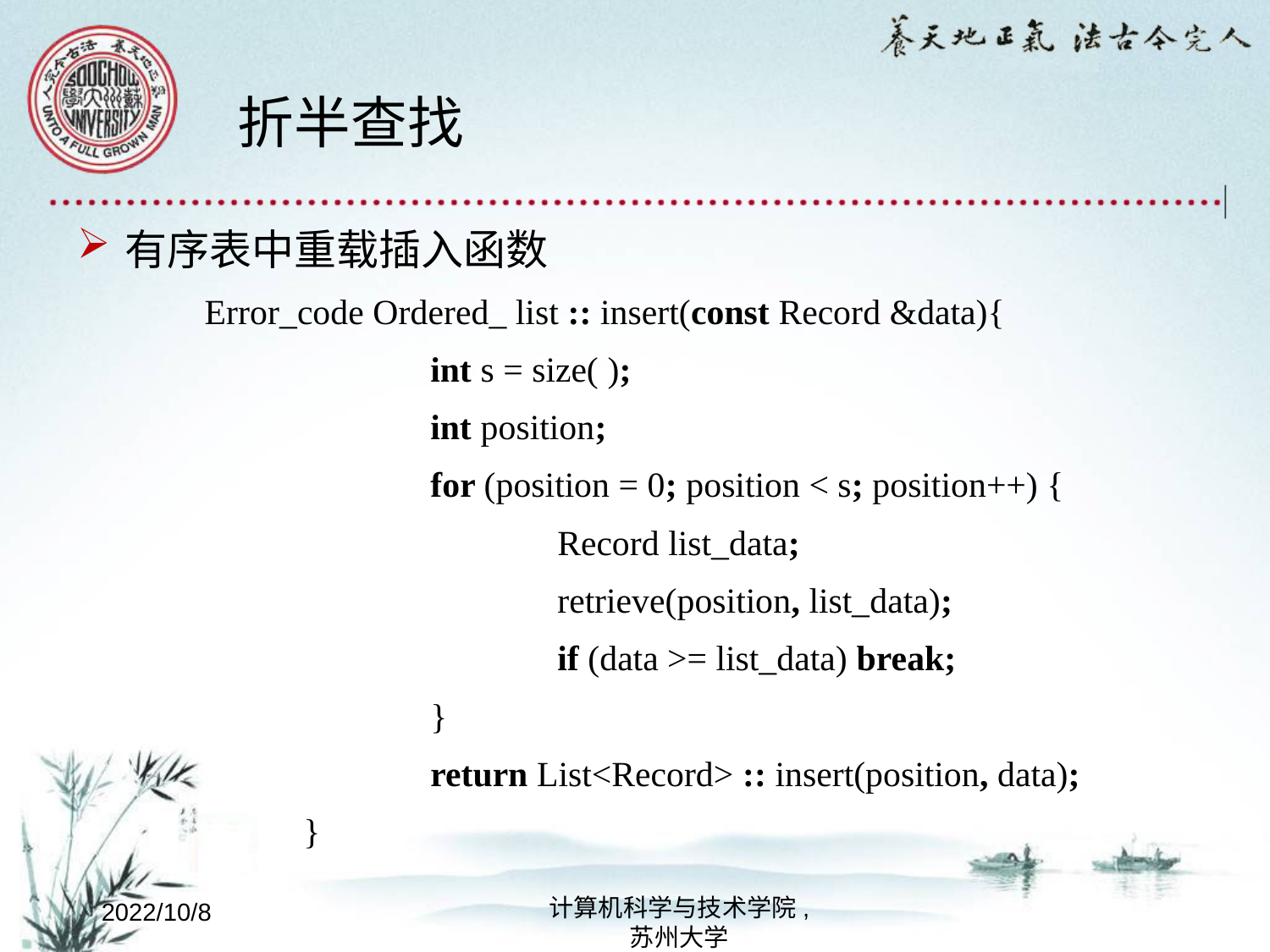

# 折半查找
有序表中重载插入函数
	Error_code Ordered_ list :: insert(const Record &data){
			int s = size( );
			int position;
			for (position = 0; position < s; position++) {
				Record list_data;
				retrieve(position, list_data);
				if (data >= list_data) break;
			}
			return List<Record> :: insert(position, data);
		}
计算机科学与技术学院,
苏州大学
2022/10/8